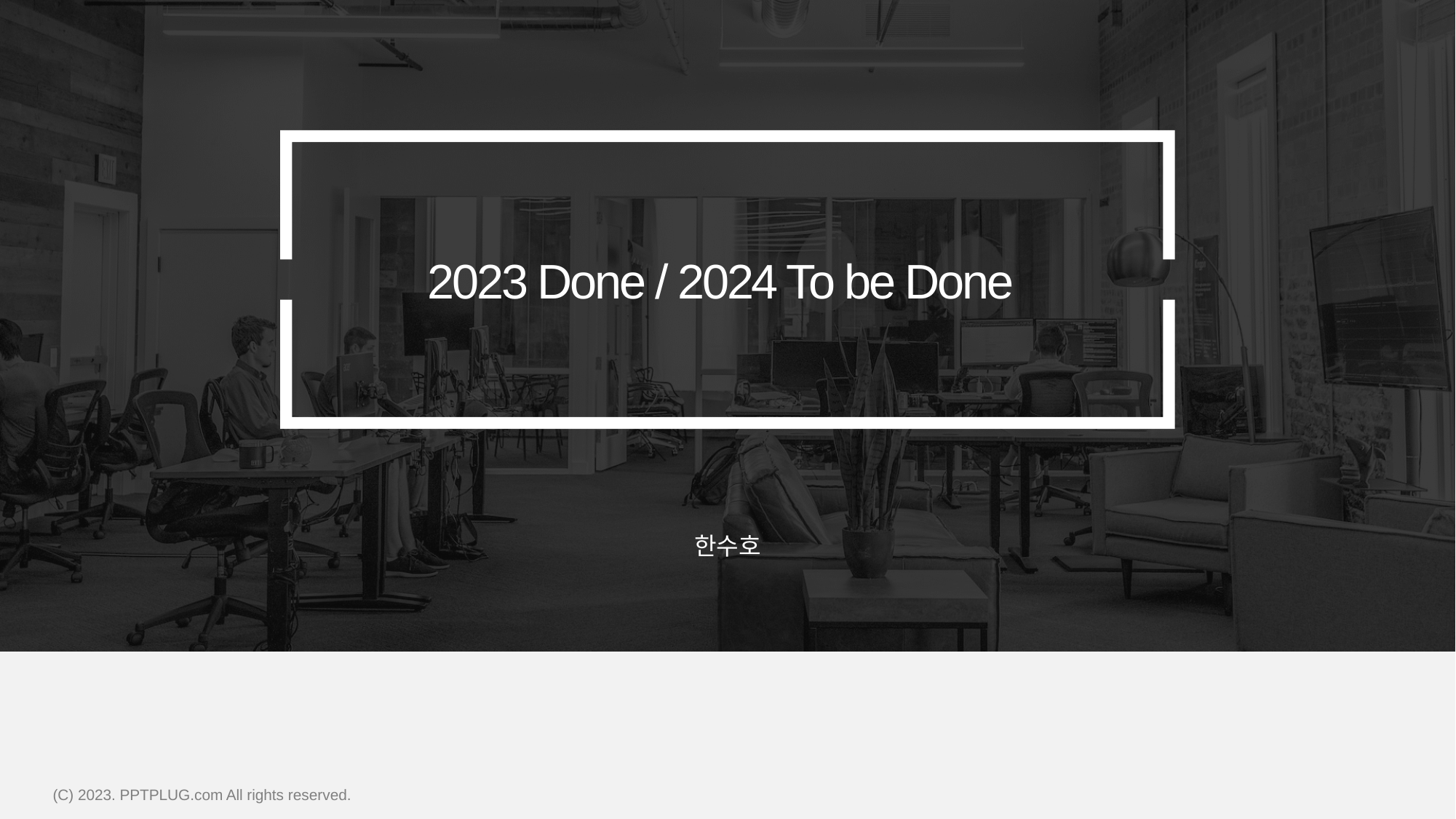

2023 Done / 2024 To be Done

한수호